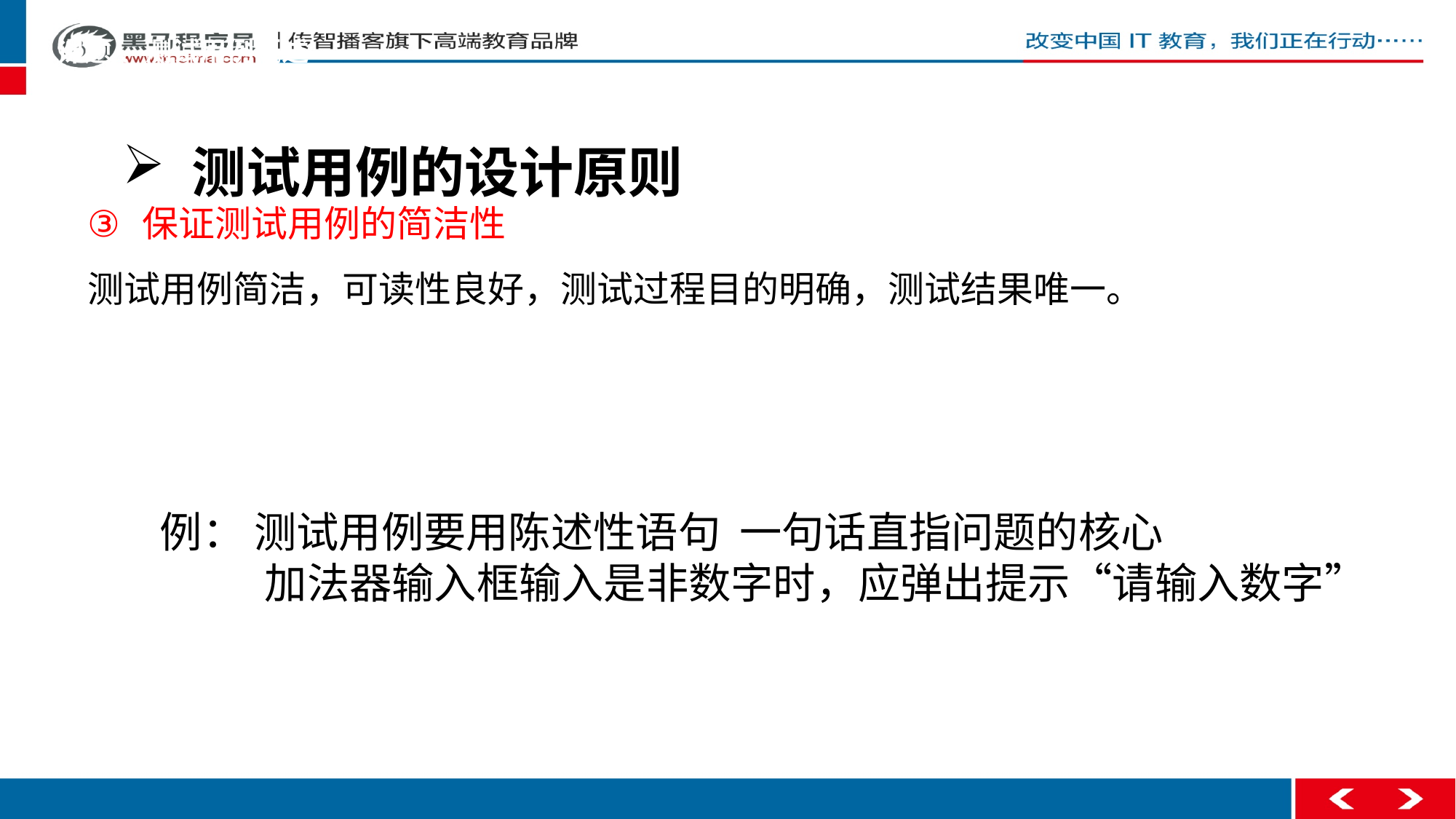

课题 、测试用例概述
 测试用例的设计原则

保证测试用例的简洁性
测试用例简洁，可读性良好，测试过程目的明确，测试结果唯一。
例： 测试用例要用陈述性语句  一句话直指问题的核心
          加法器输入框输入是非数字时，应弹出提示“请输入数字”